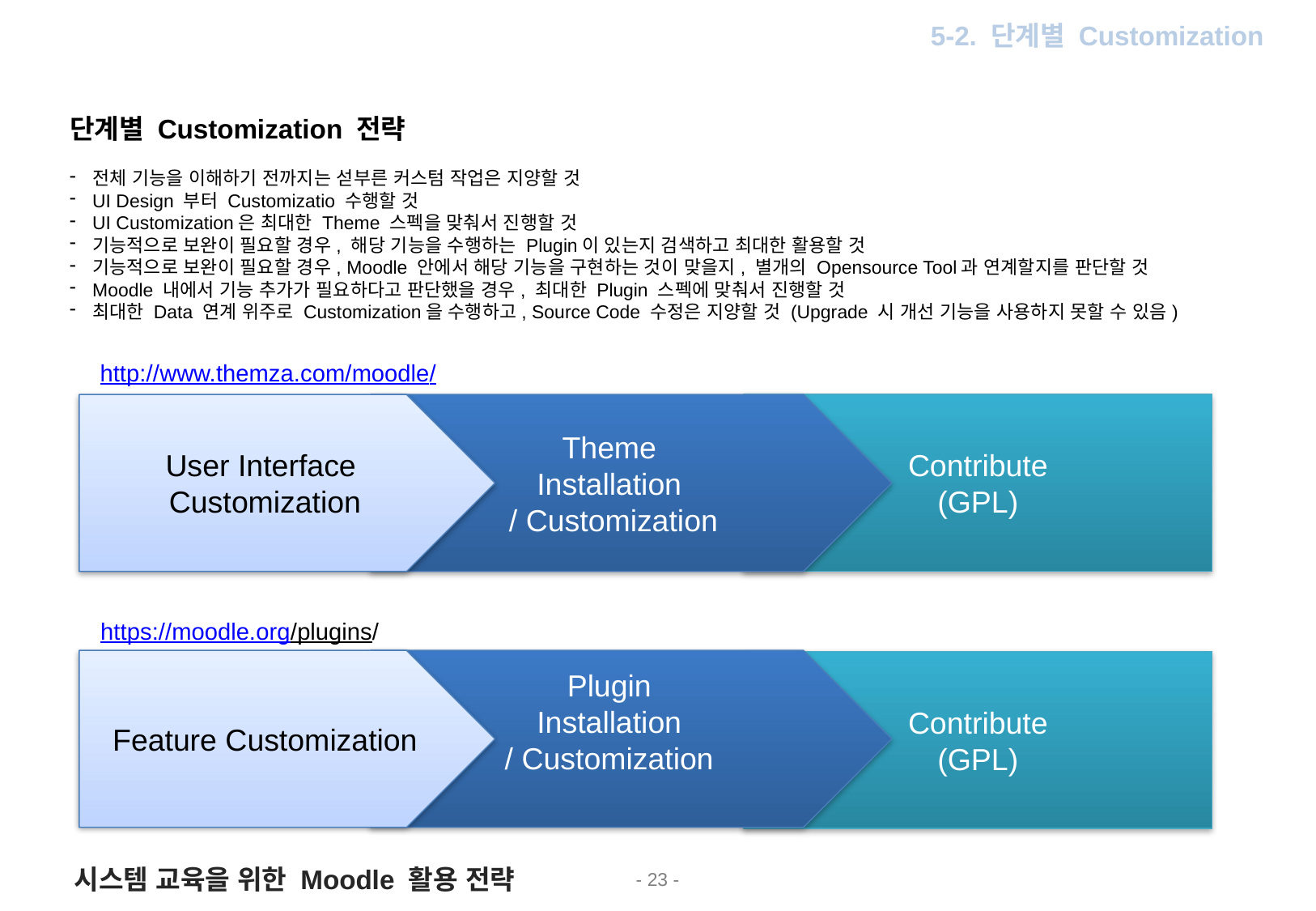

5. 권고안
5-2. 단계별 Customization
단계별 Customization 전략

전체 기능을 이해하기 전까지는 섣부른 커스텀 작업은 지양할 것
UI Design 부터 Customizatio 수행할 것
UI Customization은 최대한 Theme 스펙을 맞춰서 진행할 것
기능적으로 보완이 필요할 경우, 해당 기능을 수행하는 Plugin이 있는지 검색하고 최대한 활용할 것
기능적으로 보완이 필요할 경우, Moodle 안에서 해당 기능을 구현하는 것이 맞을지, 별개의 Opensource Tool과 연계할지를 판단할 것
Moodle 내에서 기능 추가가 필요하다고 판단했을 경우, 최대한 Plugin 스펙에 맞춰서 진행할 것
최대한 Data 연계 위주로 Customization을 수행하고, Source Code 수정은 지양할 것 (Upgrade 시 개선 기능을 사용하지 못할 수 있음)
http://www.themza.com/moodle/
User Interface
Customization
Theme
Installation
 / Customization
Contribute
(GPL)
https://moodle.org/plugins/
Feature Customization
Plugin
Installation
/ Customization

Contribute
(GPL)